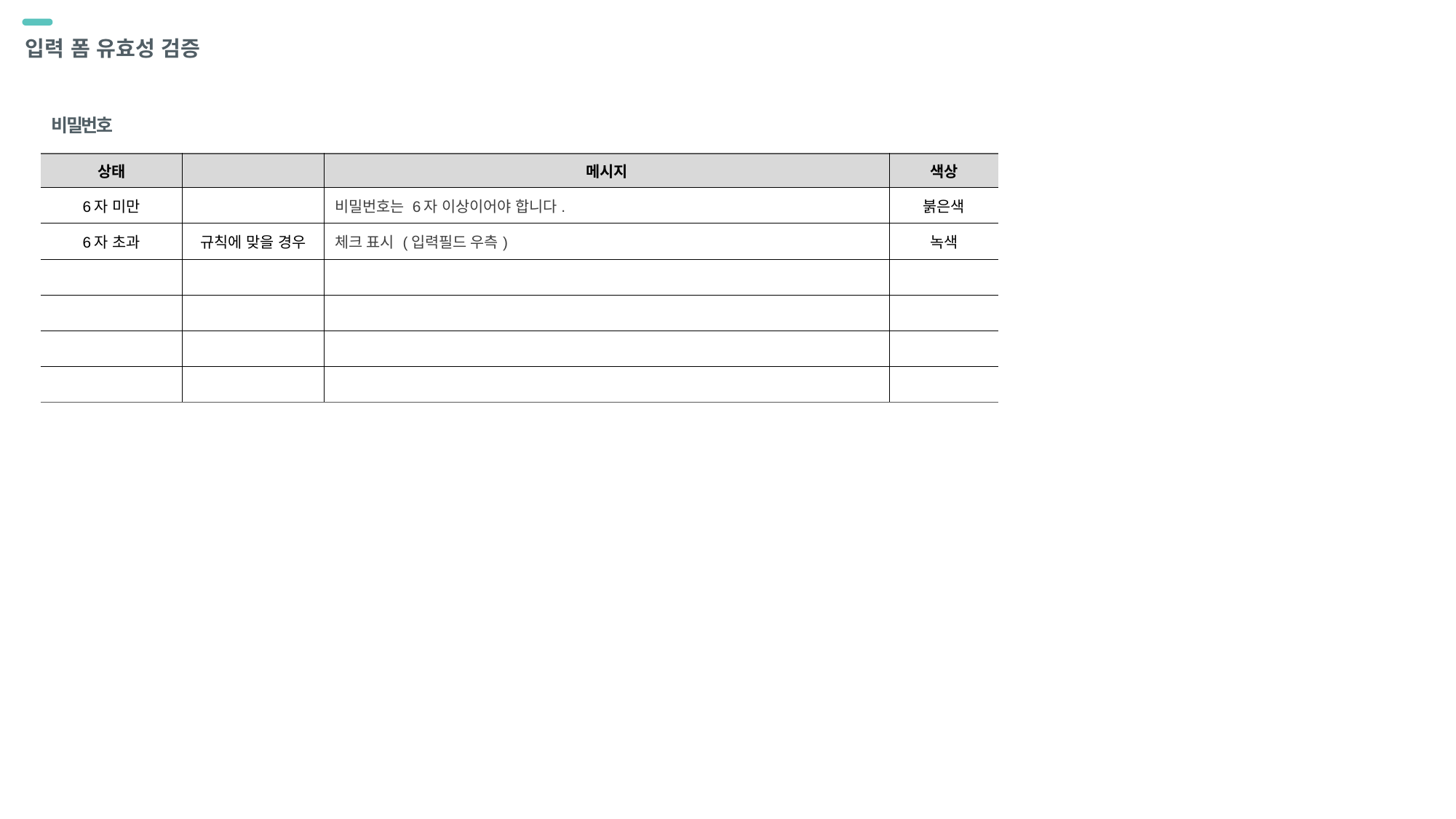

# 입력 폼 유효성 검증
비밀번호
| 상태 |  | 메시지 | 색상 |
| --- | --- | --- | --- |
| 6자 미만 |  | 비밀번호는 6자 이상이어야 합니다. | 붉은색 |
| 6자 초과 | 규칙에 맞을 경우 | 체크 표시 (입력필드 우측) | 녹색 |
|  |  |  |  |
|  |  |  |  |
|  |  |  |  |
|  |  |  |  |